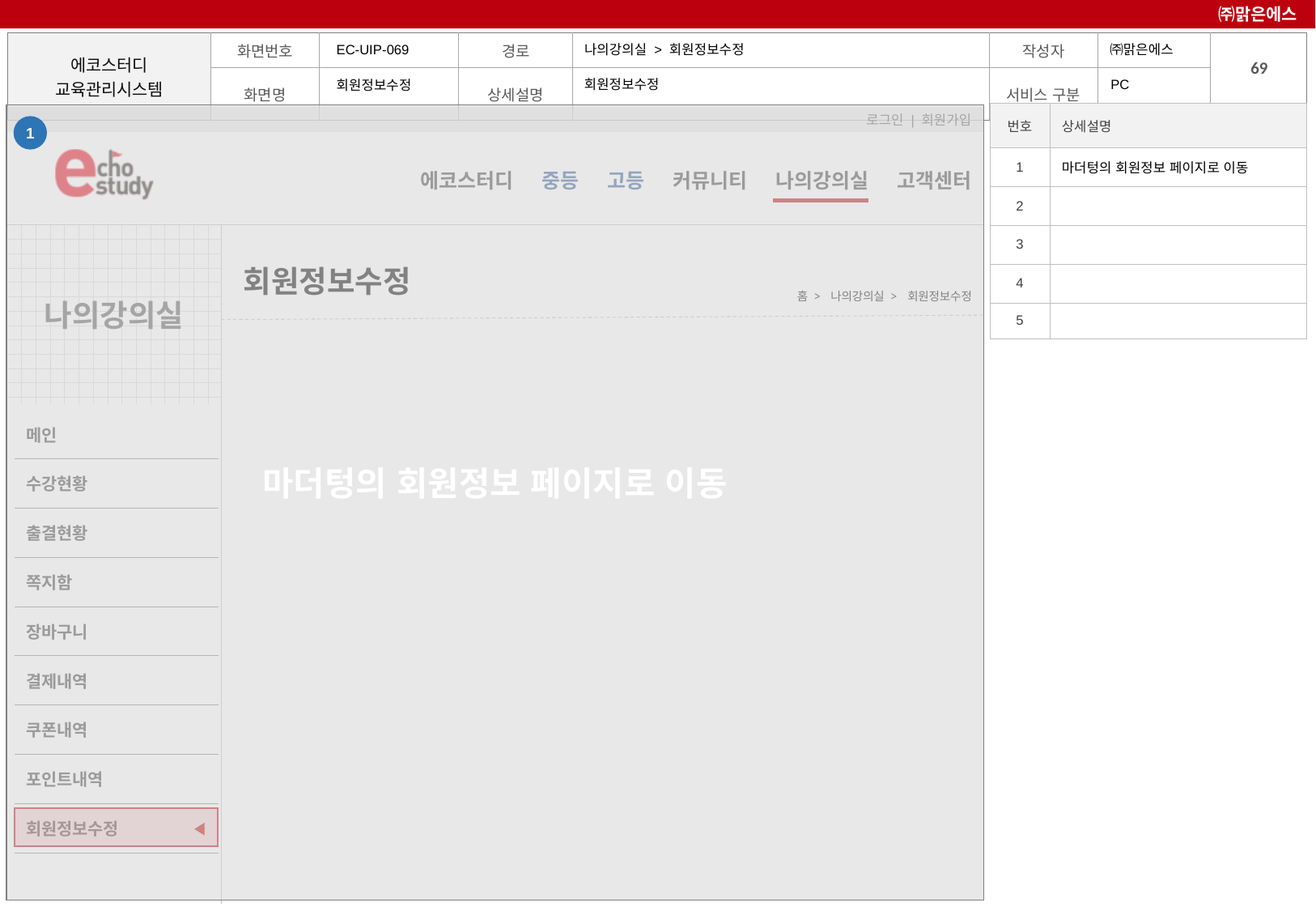

㈜맑은에스
나의강의실 > 회원정보수정
EC-UIP-069
PC
회원정보수정
회원정보수정
| 번호 | 상세설명 |
| --- | --- |
| 1 | 마더텅의 회원정보 페이지로 이동 |
| 2 |  |
| 3 |  |
| 4 |  |
| 5 |  |
마더텅의 회원정보 페이지로 이동

1
# 회원정보수정
홈 > 나의강의실 > 회원정보수정
◀